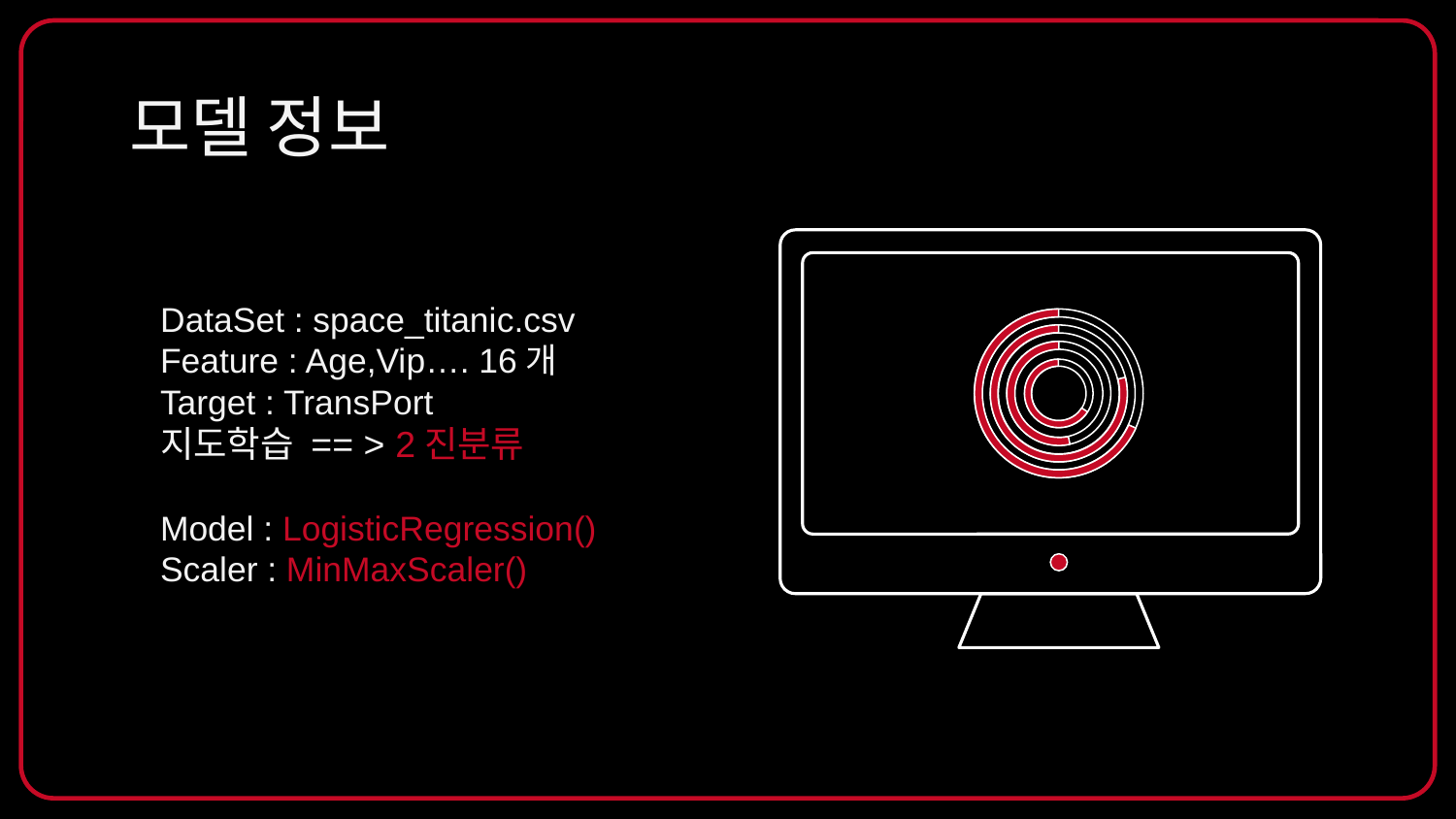

모델 정보

DataSet : space_titanic.csv
Feature : Age,Vip…. 16개
Target : TransPort
지도학습 == > 2진분류

Model : LogisticRegression()
Scaler : MinMaxScaler()